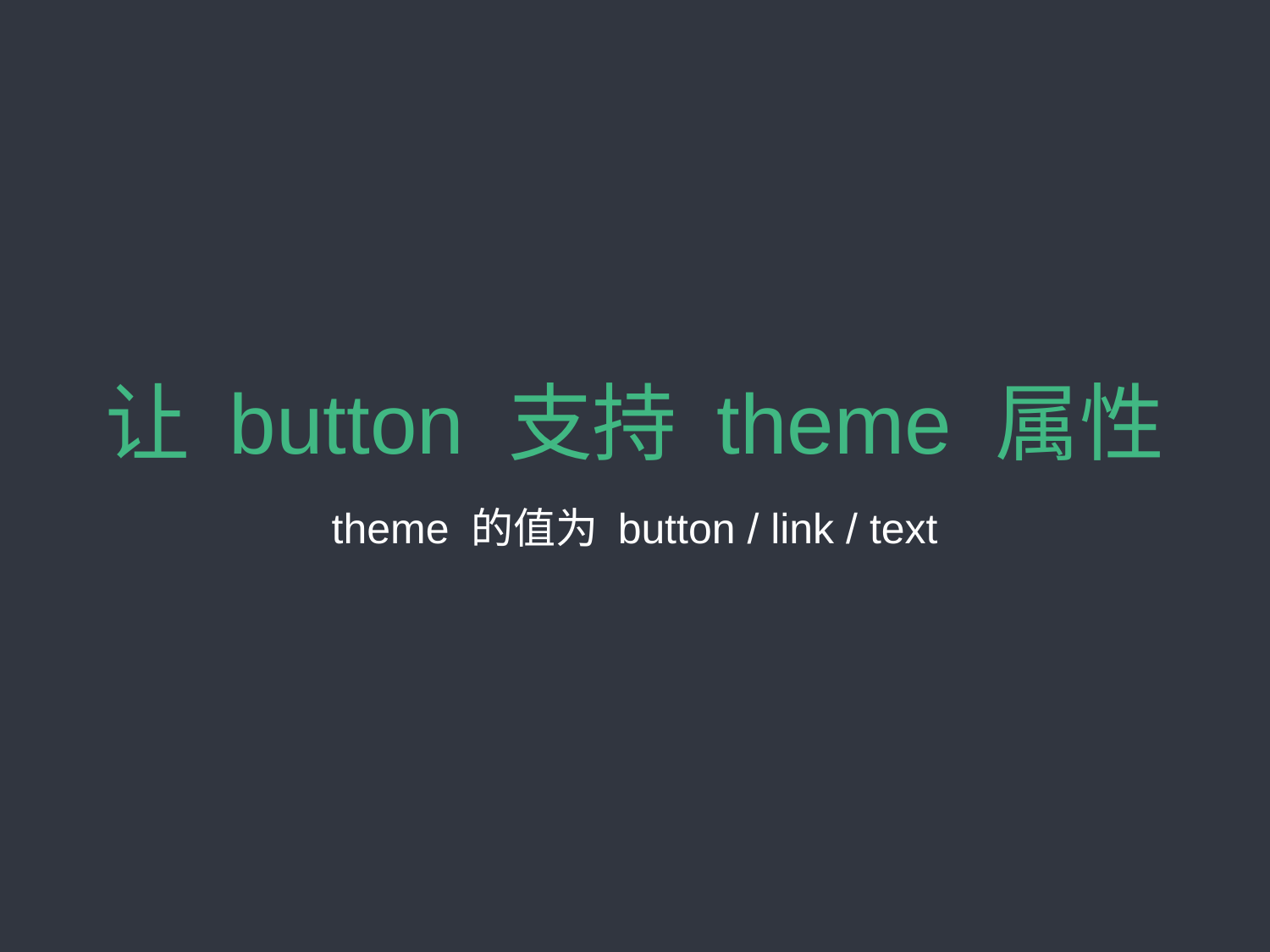

# 让 button 支持 theme 属性
theme 的值为 button / link / text